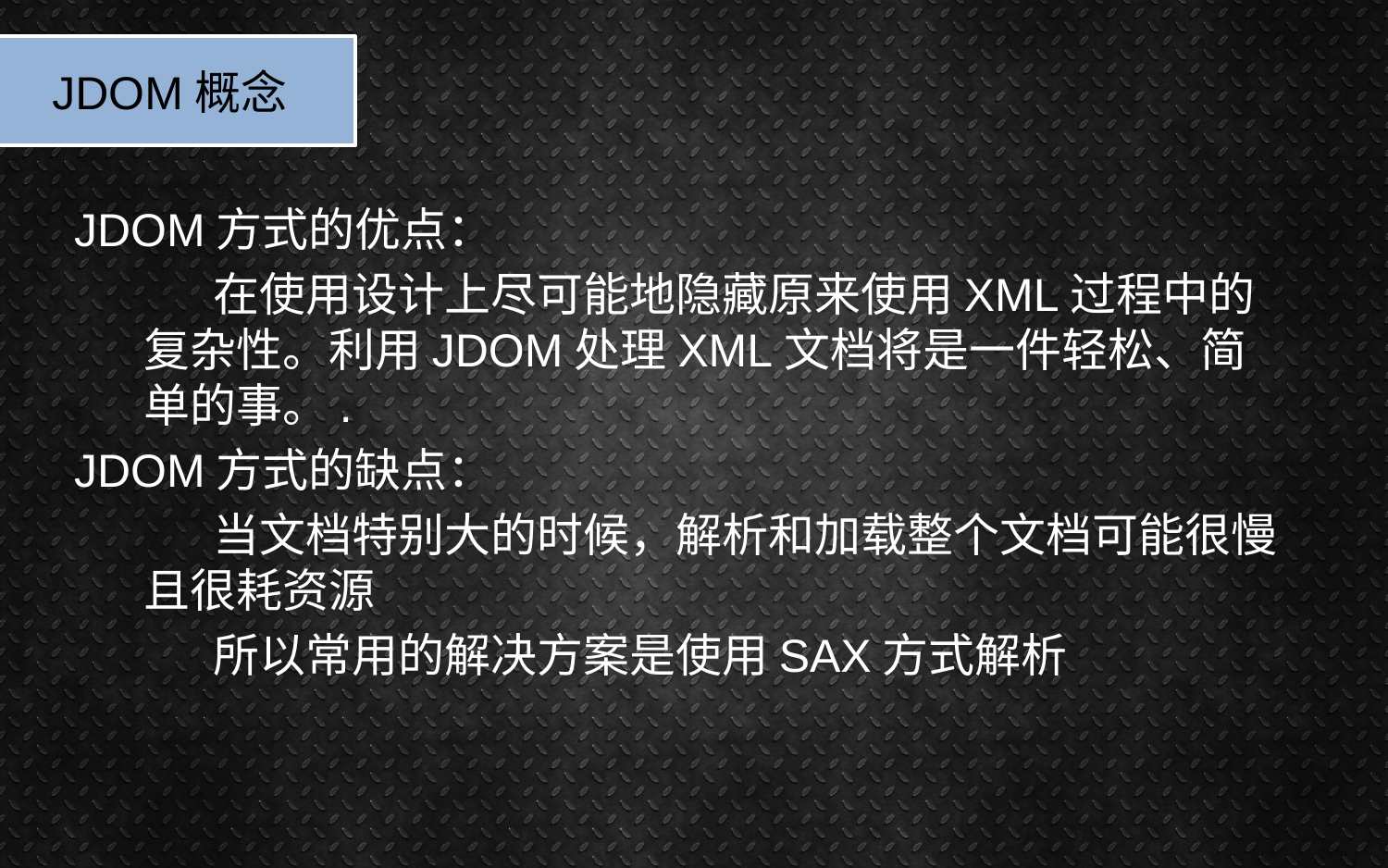

JDOM概念
JDOM方式的优点：
在使用设计上尽可能地隐藏原来使用XML过程中的复杂性。利用JDOM处理XML文档将是一件轻松、简单的事。.
JDOM方式的缺点：
当文档特别大的时候，解析和加载整个文档可能很慢且很耗资源
所以常用的解决方案是使用SAX方式解析